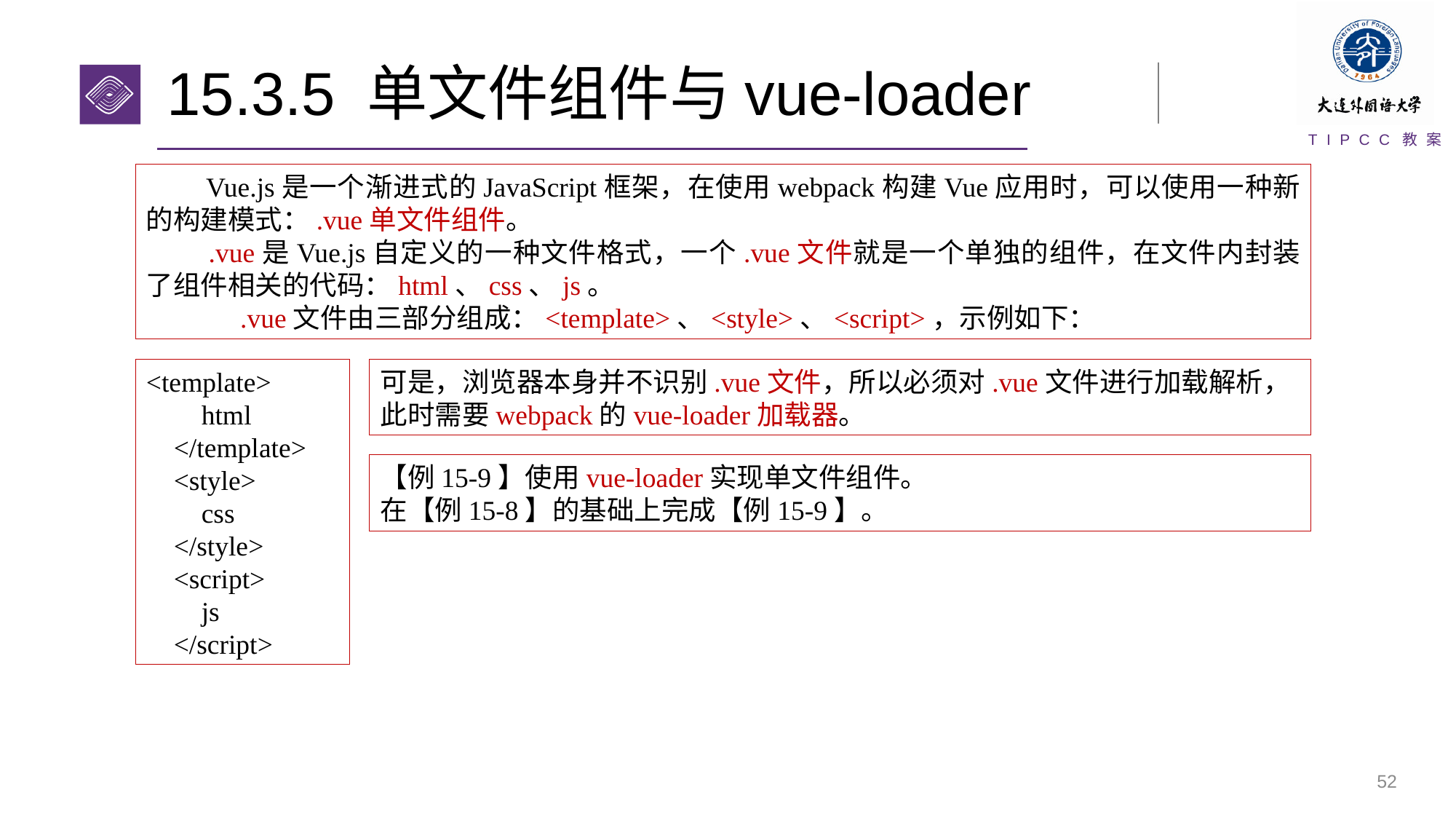

# 15.3.5 单文件组件与vue-loader
        Vue.js是一个渐进式的JavaScript框架，在使用webpack构建Vue应用时，可以使用一种新的构建模式：.vue单文件组件。
    .vue是Vue.js自定义的一种文件格式，一个.vue文件就是一个单独的组件，在文件内封装了组件相关的代码：html、css、js。
         .vue文件由三部分组成：<template>、<style>、<script>，示例如下：
<template>
        html
    </template>
    <style>
        css
    </style>
    <script>
        js
    </script>
可是，浏览器本身并不识别.vue文件，所以必须对.vue文件进行加载解析，此时需要webpack的vue-loader加载器。
【例15-9】使用vue-loader实现单文件组件。
在【例15-8】的基础上完成【例15-9】。
52